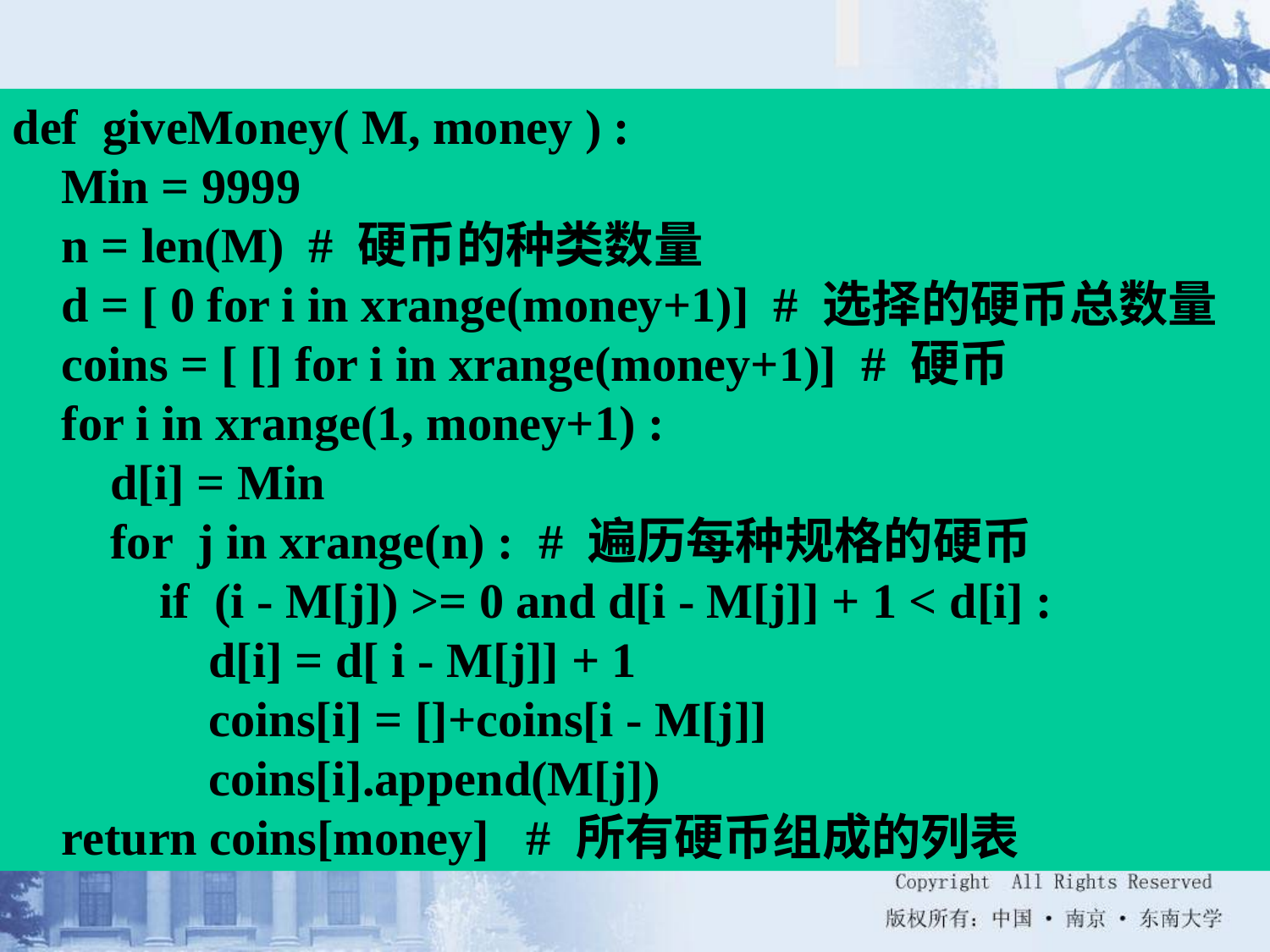

def  giveMoney( M, money ) :
    Min = 9999
    n = len(M)  # 硬币的种类数量
    d = [ 0 for i in xrange(money+1)]  # 选择的硬币总数量
    coins = [ [] for i in xrange(money+1)]  # 硬币
    for i in xrange(1, money+1) :
        d[i] = Min
        for  j in xrange(n) :  # 遍历每种规格的硬币
            if  (i - M[j]) >= 0 and d[i - M[j]] + 1 < d[i] :
                d[i] = d[ i - M[j]] + 1
                coins[i] = []+coins[i - M[j]]
                coins[i].append(M[j])
    return coins[money]   # 所有硬币组成的列表